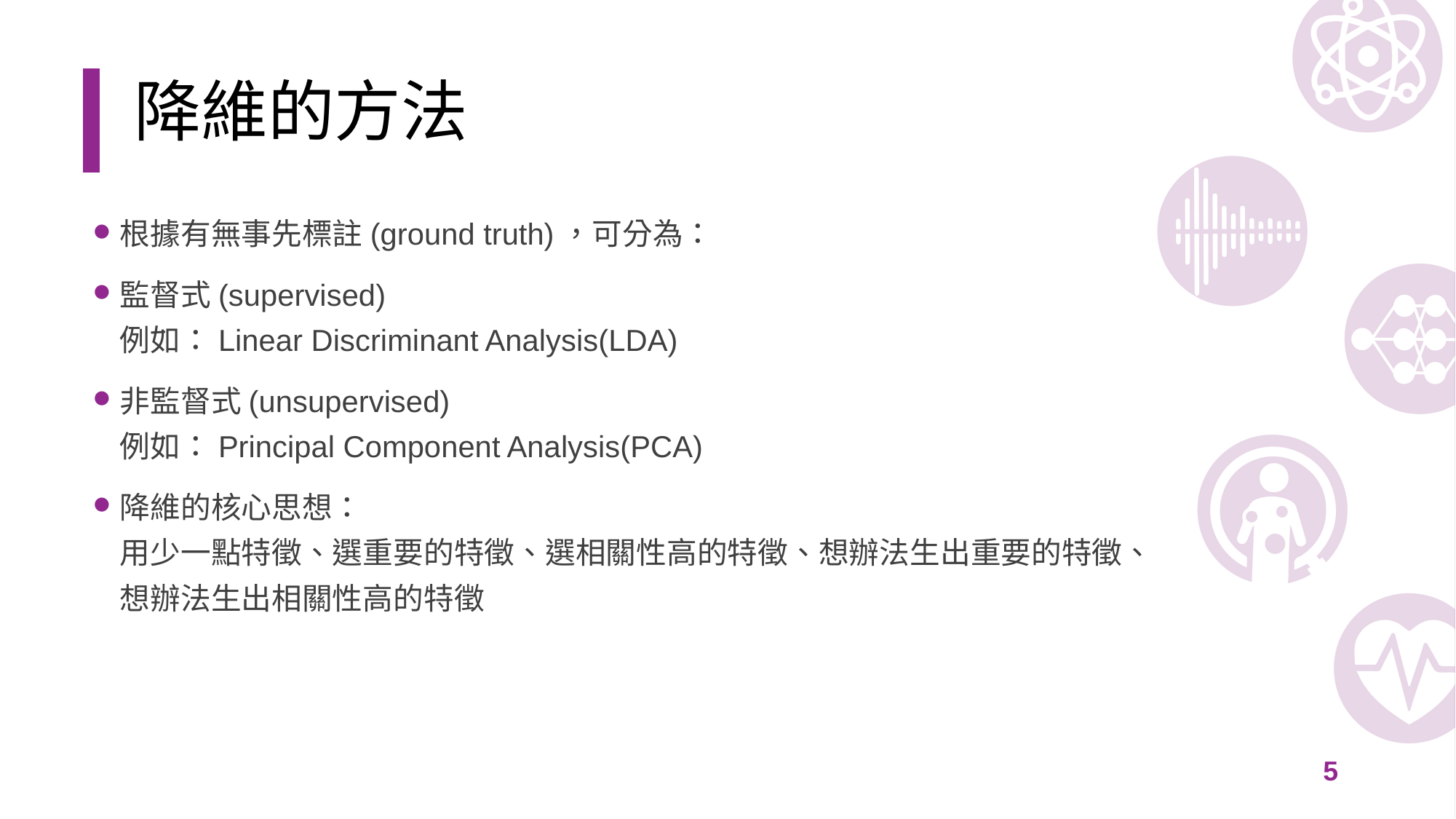

# 降維的方法
根據有無事先標註(ground truth)，可分為：
監督式(supervised)
例如：Linear Discriminant Analysis(LDA)
非監督式(unsupervised)
例如：Principal Component Analysis(PCA)
降維的核心思想：
用少一點特徵、選重要的特徵、選相關性高的特徵、想辦法生出重要的特徵、想辦法生出相關性高的特徵
5